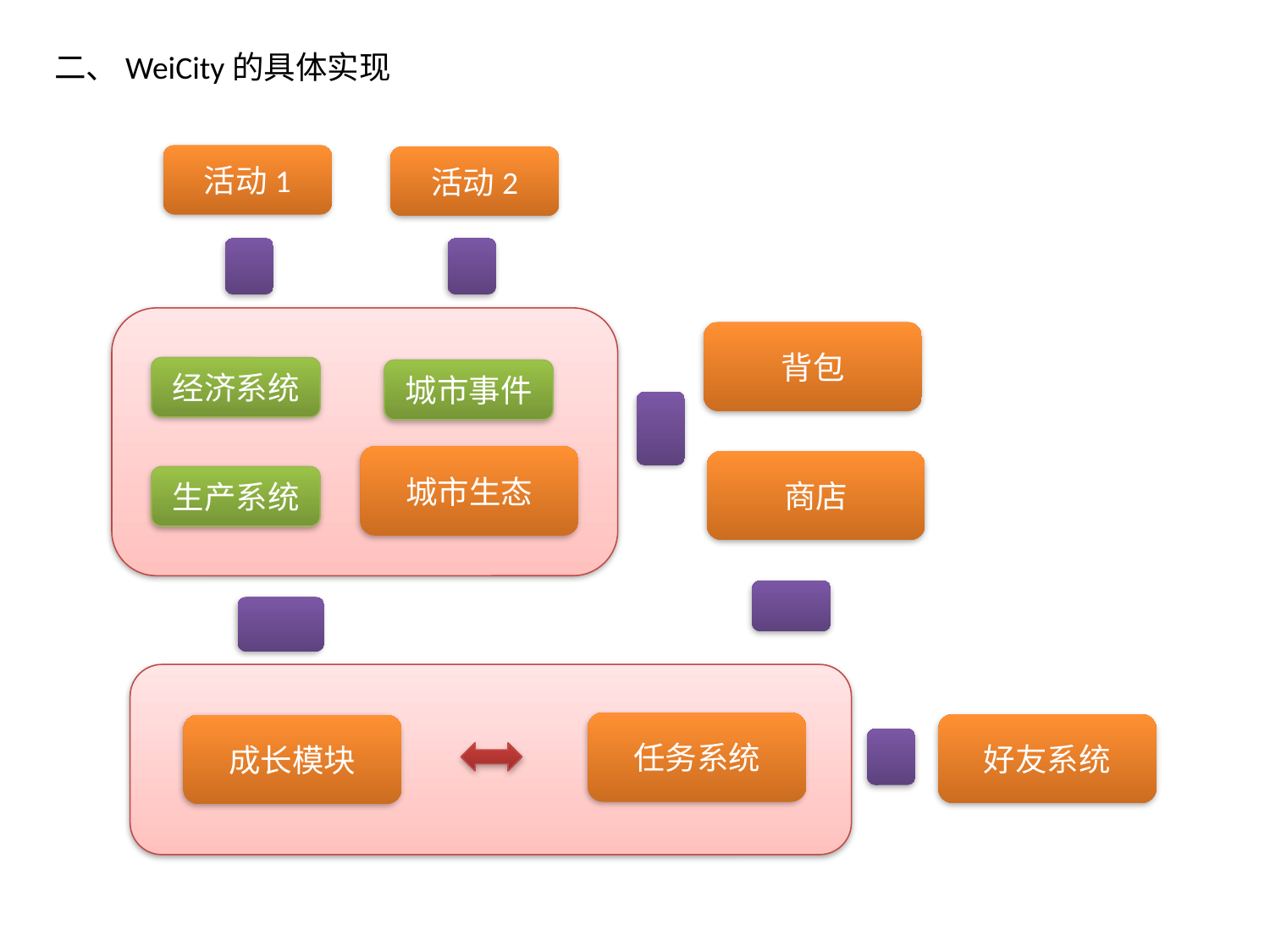

二、WeiCity的具体实现
活动1
活动2

背包
经济系统
城市事件

城市生态
商店
生产系统

任务系统
好友系统
成长模块